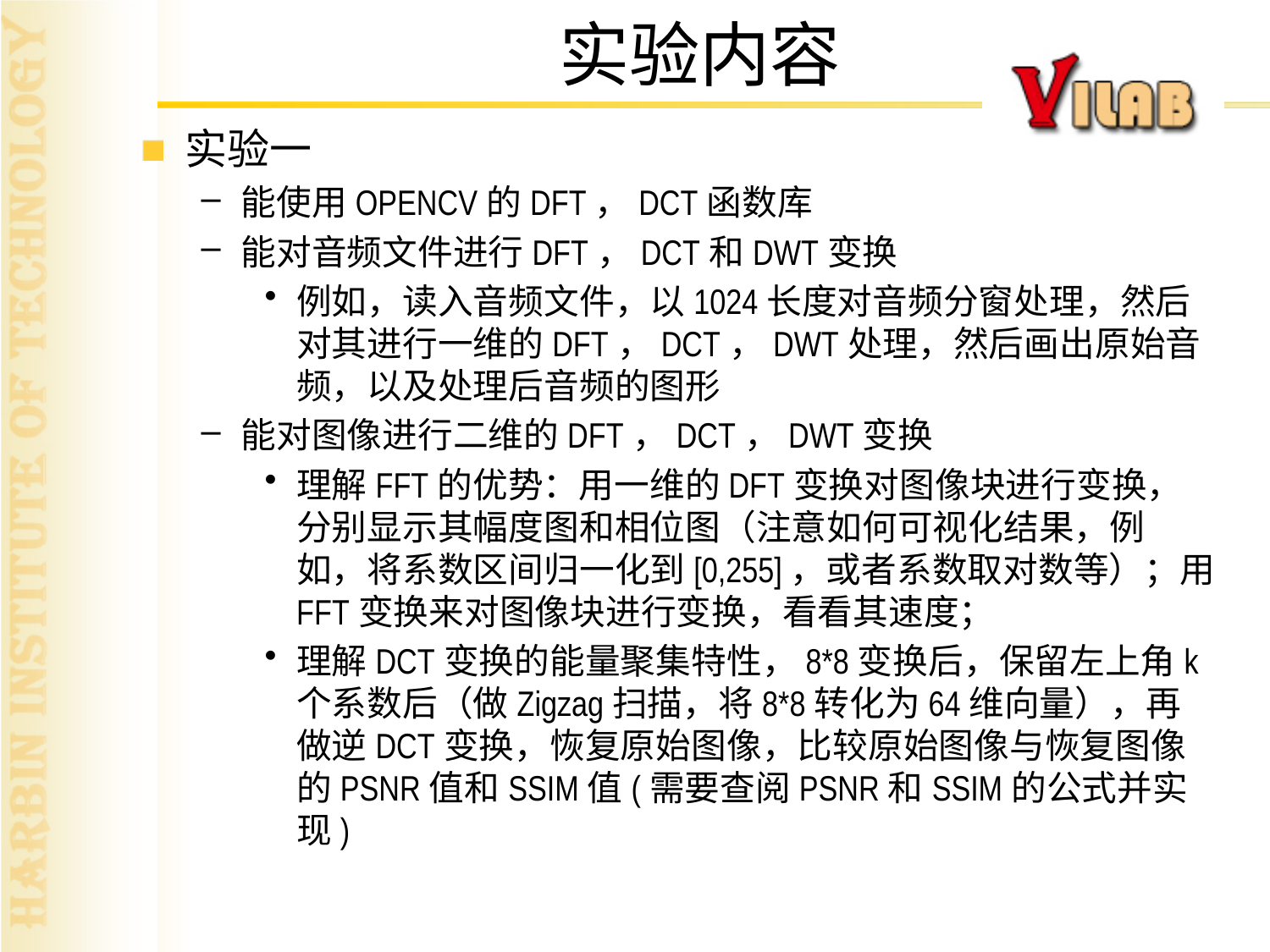

实验内容
实验一
能使用OPENCV的DFT，DCT函数库
能对音频文件进行DFT，DCT和DWT变换
例如，读入音频文件，以1024长度对音频分窗处理，然后对其进行一维的DFT，DCT，DWT处理，然后画出原始音频，以及处理后音频的图形
能对图像进行二维的DFT，DCT，DWT变换
理解FFT的优势：用一维的DFT变换对图像块进行变换，分别显示其幅度图和相位图（注意如何可视化结果，例如，将系数区间归一化到[0,255]，或者系数取对数等）；用FFT变换来对图像块进行变换，看看其速度；
理解DCT变换的能量聚集特性，8*8变换后，保留左上角k个系数后（做Zigzag扫描，将8*8转化为64维向量），再做逆DCT变换，恢复原始图像，比较原始图像与恢复图像的PSNR值和SSIM值(需要查阅PSNR和SSIM的公式并实现)